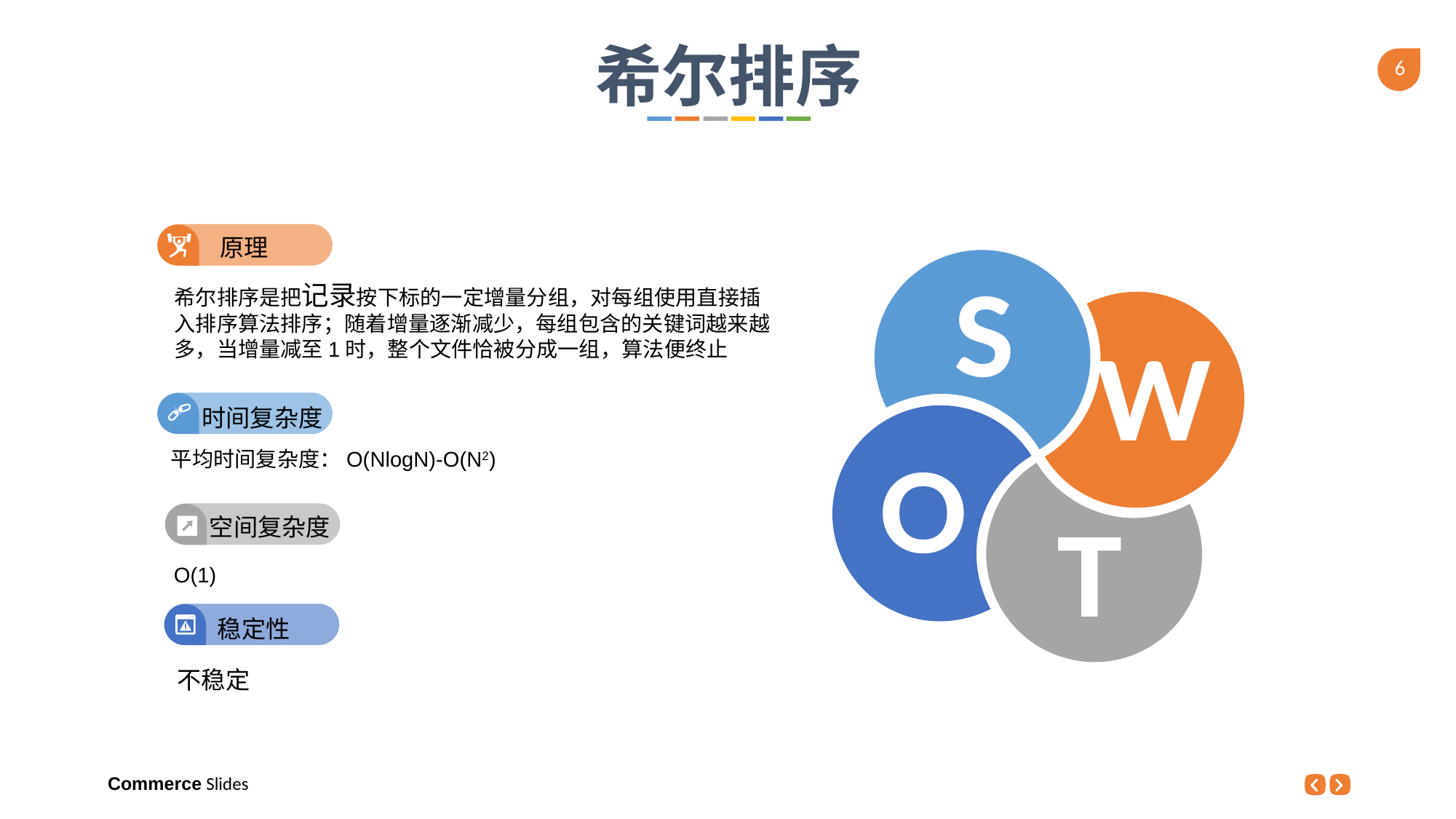

希尔排序

原理

S

W

O

T
希尔排序是把记录按下标的一定增量分组，对每组使用直接插入排序算法排序；随着增量逐渐减少，每组包含的关键词越来越多，当增量减至1时，整个文件恰被分成一组，算法便终止

时间复杂度

平均时间复杂度：O(NlogN)-O(N2)

空间复杂度

  O(1)

稳定性

不稳定